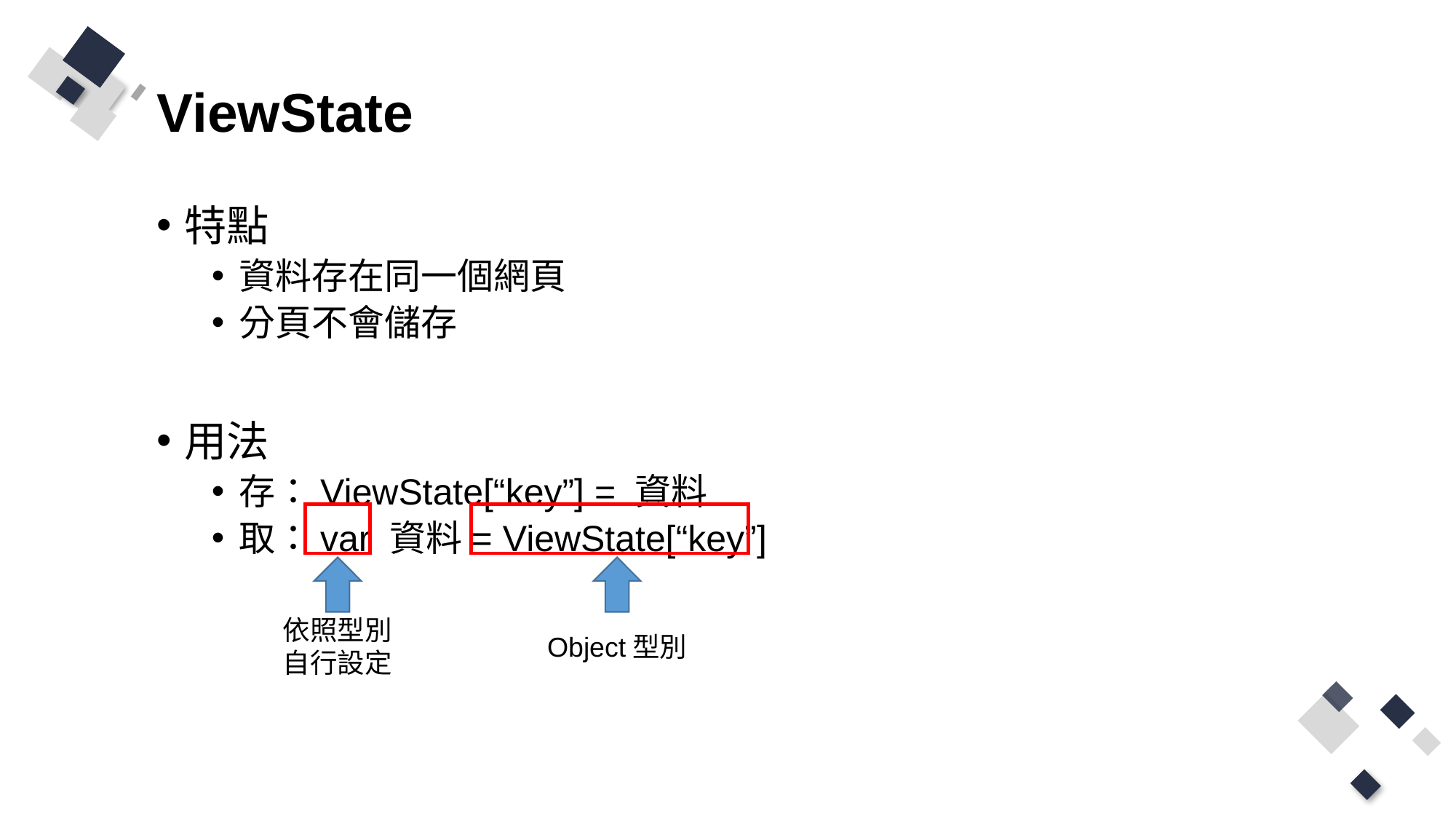

# ViewState
特點
資料存在同一個網頁
分頁不會儲存

用法
存：ViewState[“key”] = 資料
取：var 資料= ViewState[“key”]

依照型別
自行設定
Object型別